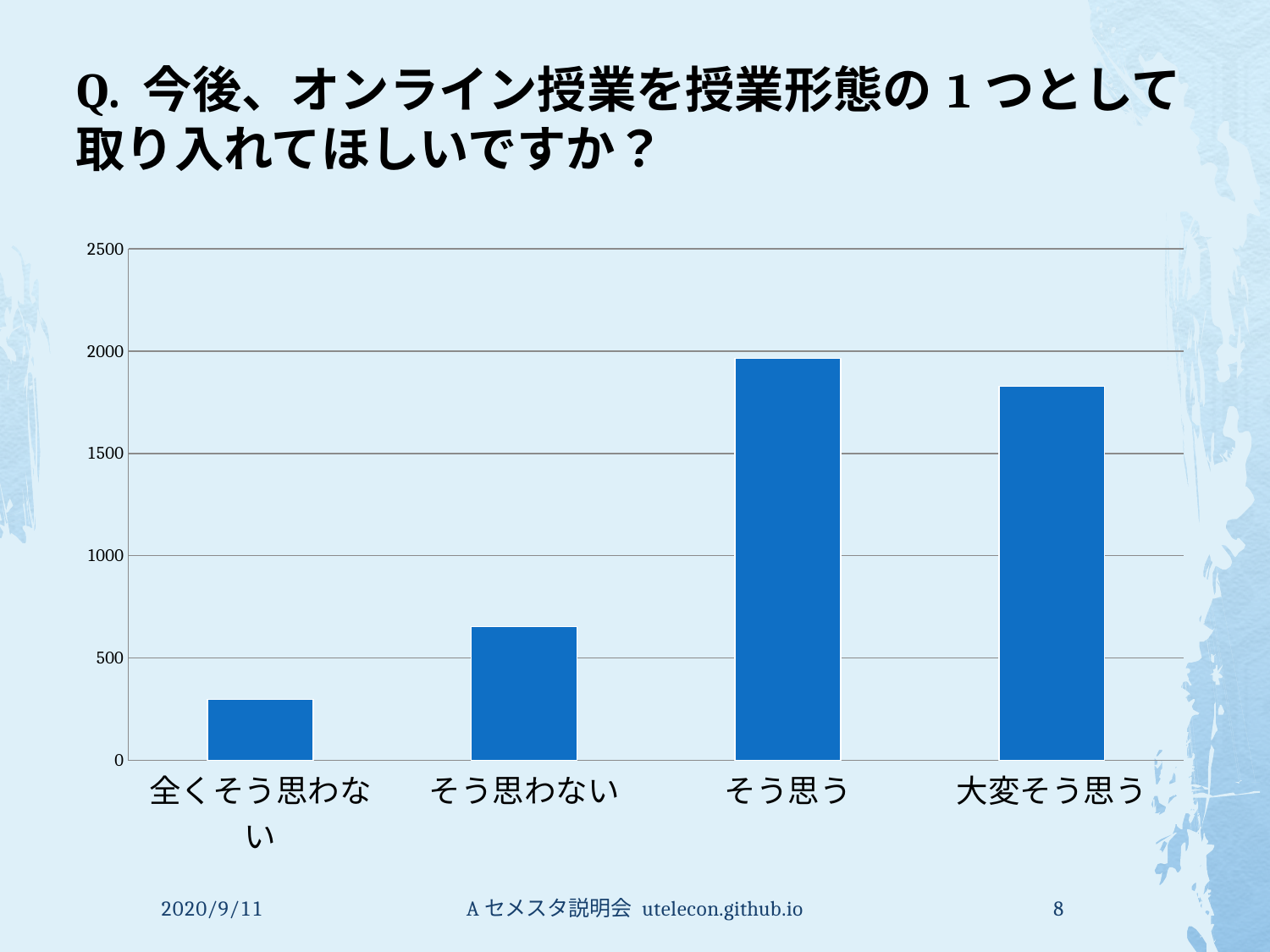

# Q. 今後、オンライン授業を授業形態の1つとして取り入れてほしいですか？

### Chart

| Category |  |
|---|---|
| 全くそう思わない | 297.0 |
| そう思わない | 654.0 |
| そう思う | 1964.0 |
| 大変そう思う | 1828.0 |
2020/9/11
Aセメスタ説明会 utelecon.github.io
8